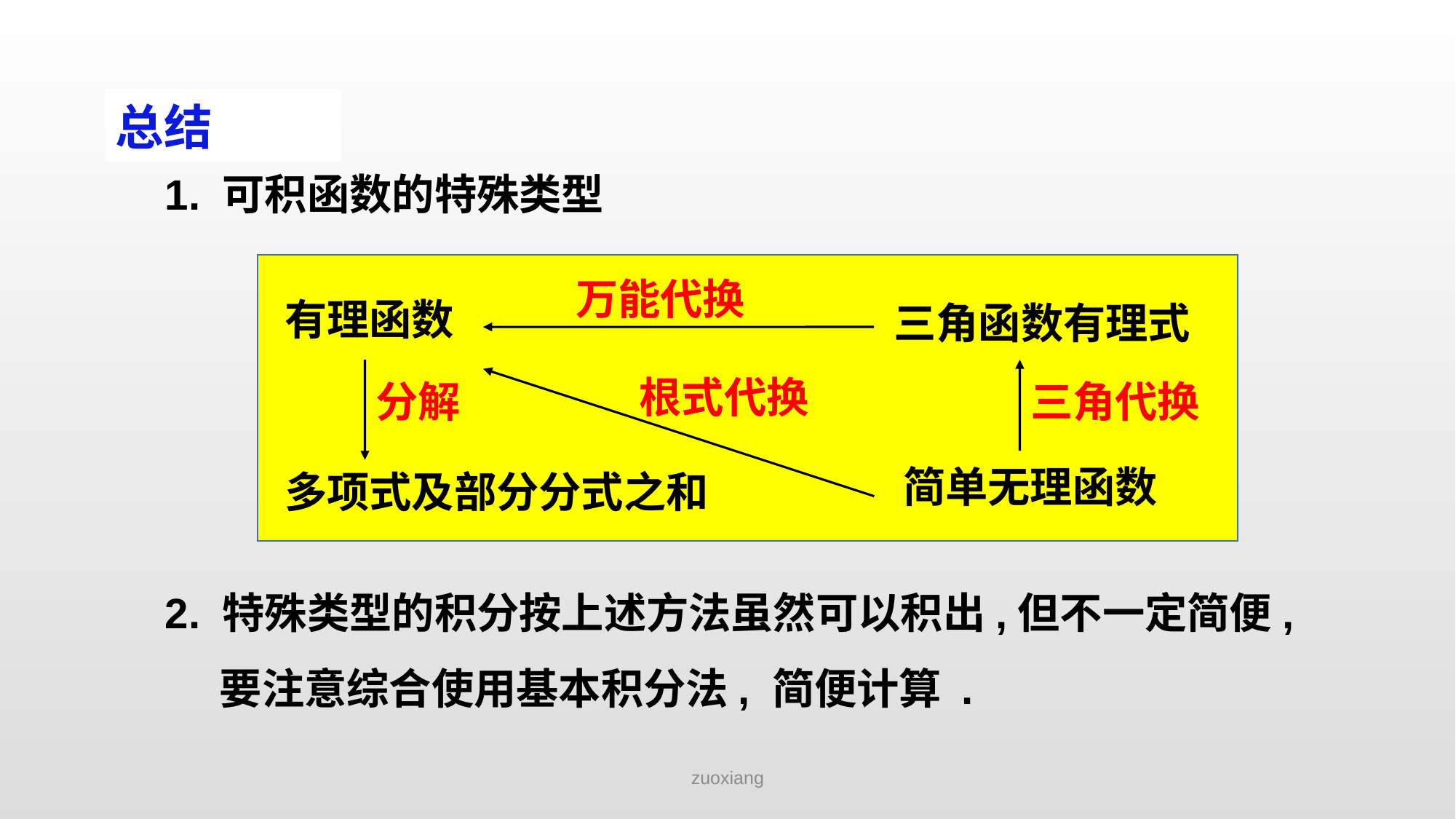

总结
1. 可积函数的特殊类型

万能代换
有理函数
三角函数有理式

根式代换

分解
三角代换
简单无理函数
多项式及部分分式之和
2. 特殊类型的积分按上述方法虽然可以积出,但不一定简便,要注意综合使用基本积分法, 简便计算 .

zuoxiang
118